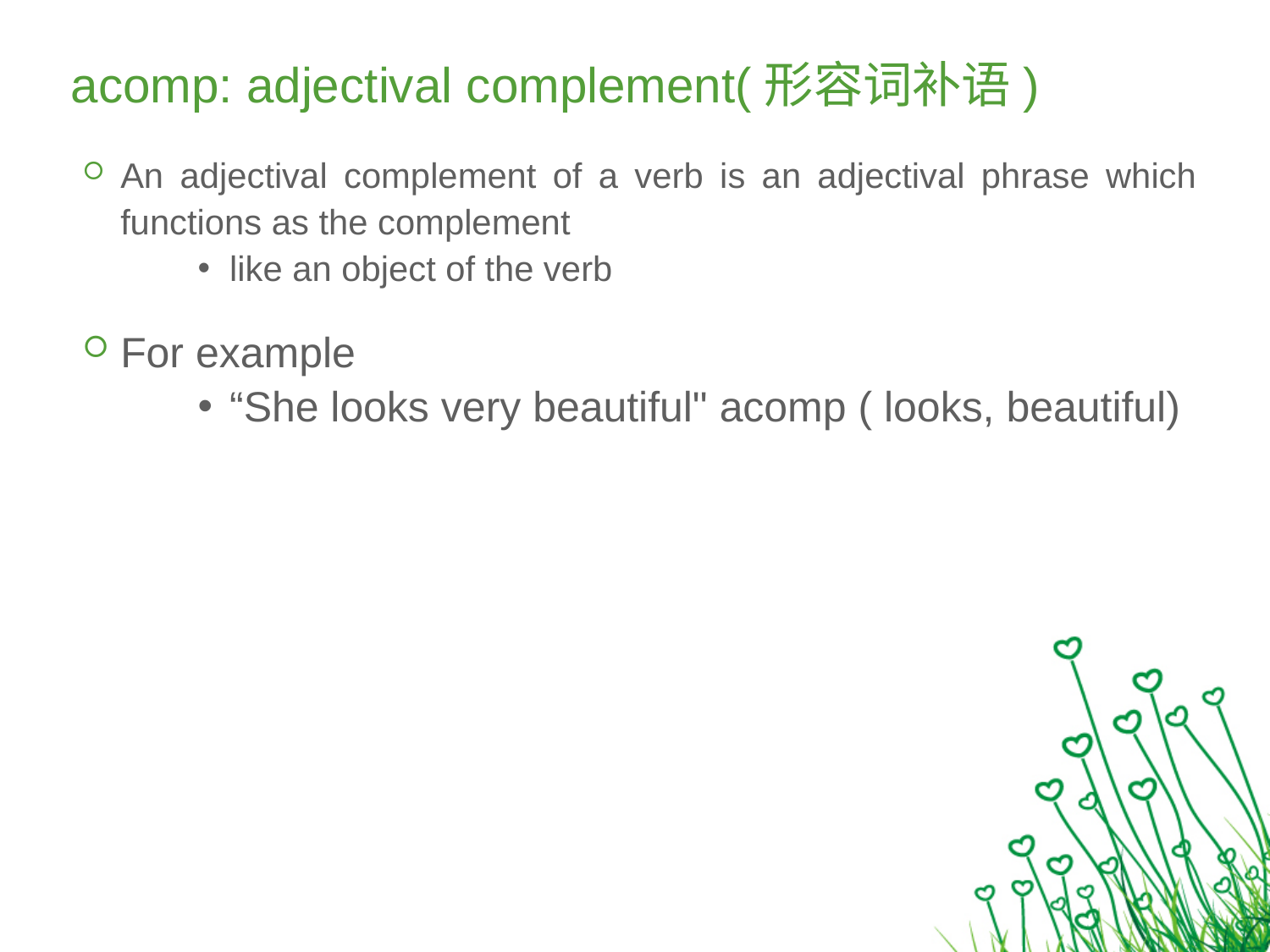

# acomp: adjectival complement(形容词补语)
An adjectival complement of a verb is an adjectival phrase which functions as the complement
like an object of the verb
For example
“She looks very beautiful" acomp ( looks, beautiful)